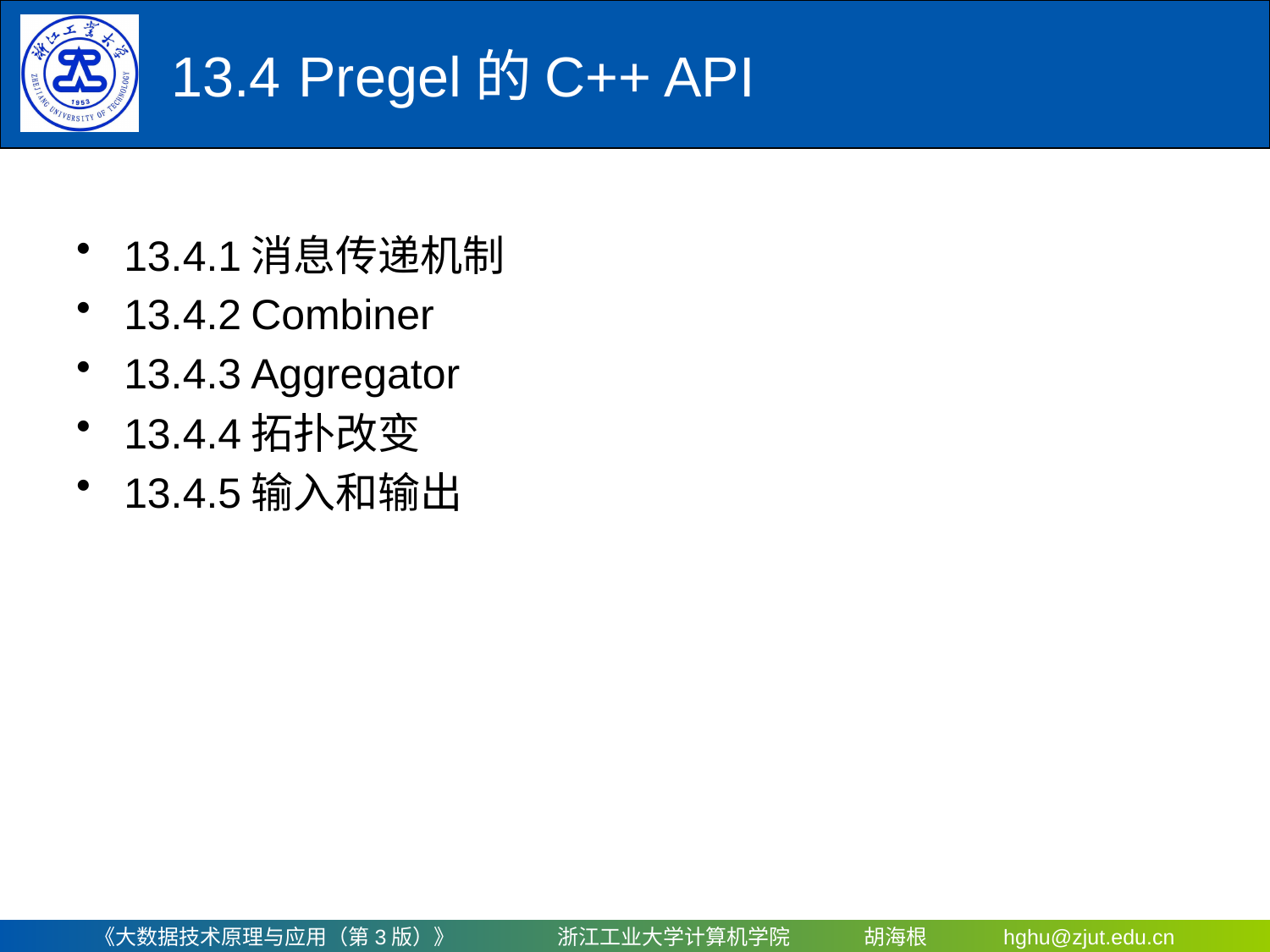

# 13.4	Pregel的C++ API
13.4.1	消息传递机制
13.4.2	Combiner
13.4.3	Aggregator
13.4.4	拓扑改变
13.4.5	输入和输出